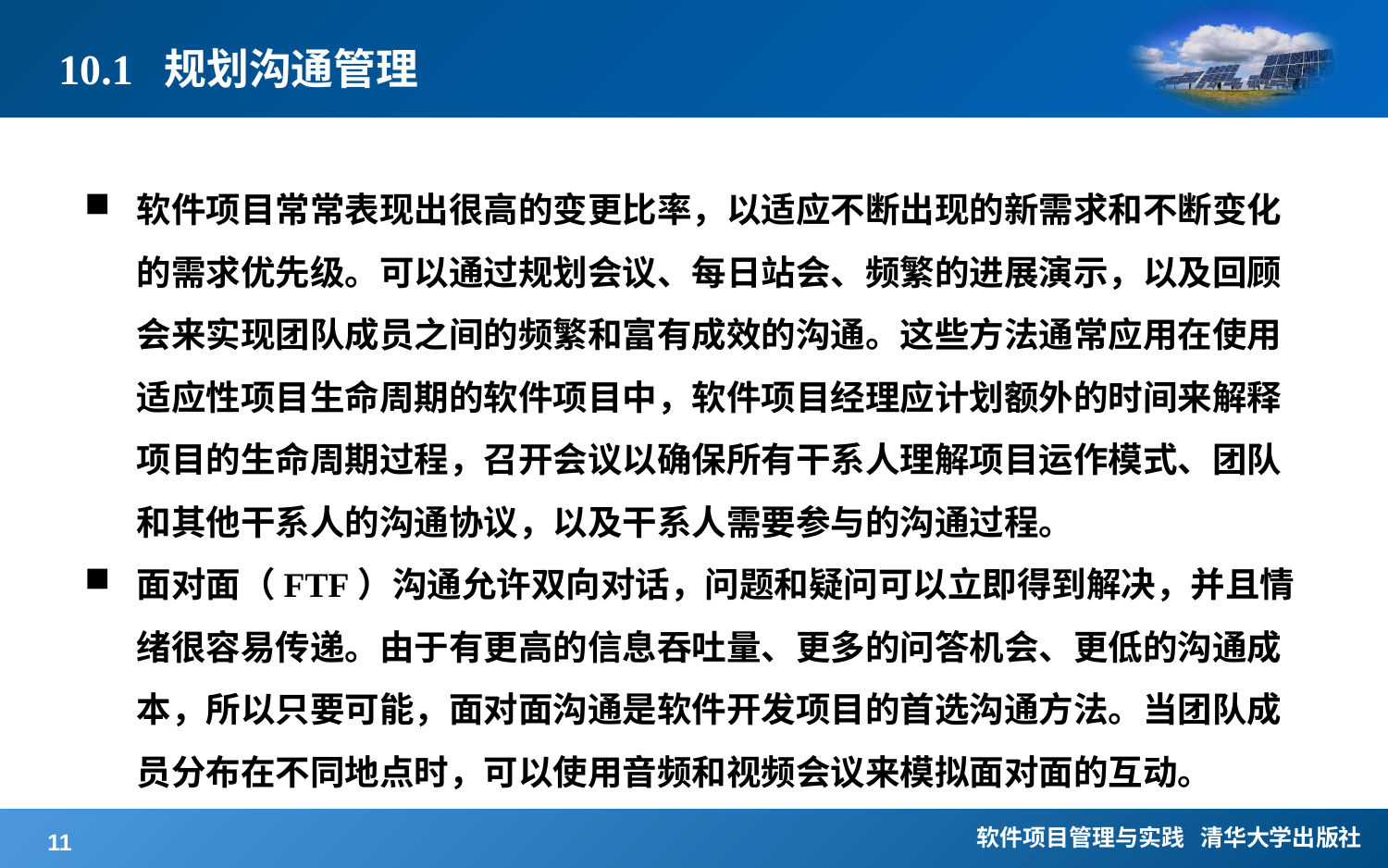

# 10.1  规划沟通管理
软件项目常常表现出很高的变更比率，以适应不断出现的新需求和不断变化的需求优先级。可以通过规划会议、每日站会、频繁的进展演示，以及回顾会来实现团队成员之间的频繁和富有成效的沟通。这些方法通常应用在使用适应性项目生命周期的软件项目中，软件项目经理应计划额外的时间来解释项目的生命周期过程，召开会议以确保所有干系人理解项目运作模式、团队和其他干系人的沟通协议，以及干系人需要参与的沟通过程。
面对面（FTF）沟通允许双向对话，问题和疑问可以立即得到解决，并且情绪很容易传递。由于有更高的信息吞吐量、更多的问答机会、更低的沟通成本，所以只要可能，面对面沟通是软件开发项目的首选沟通方法。当团队成员分布在不同地点时，可以使用音频和视频会议来模拟面对面的互动。